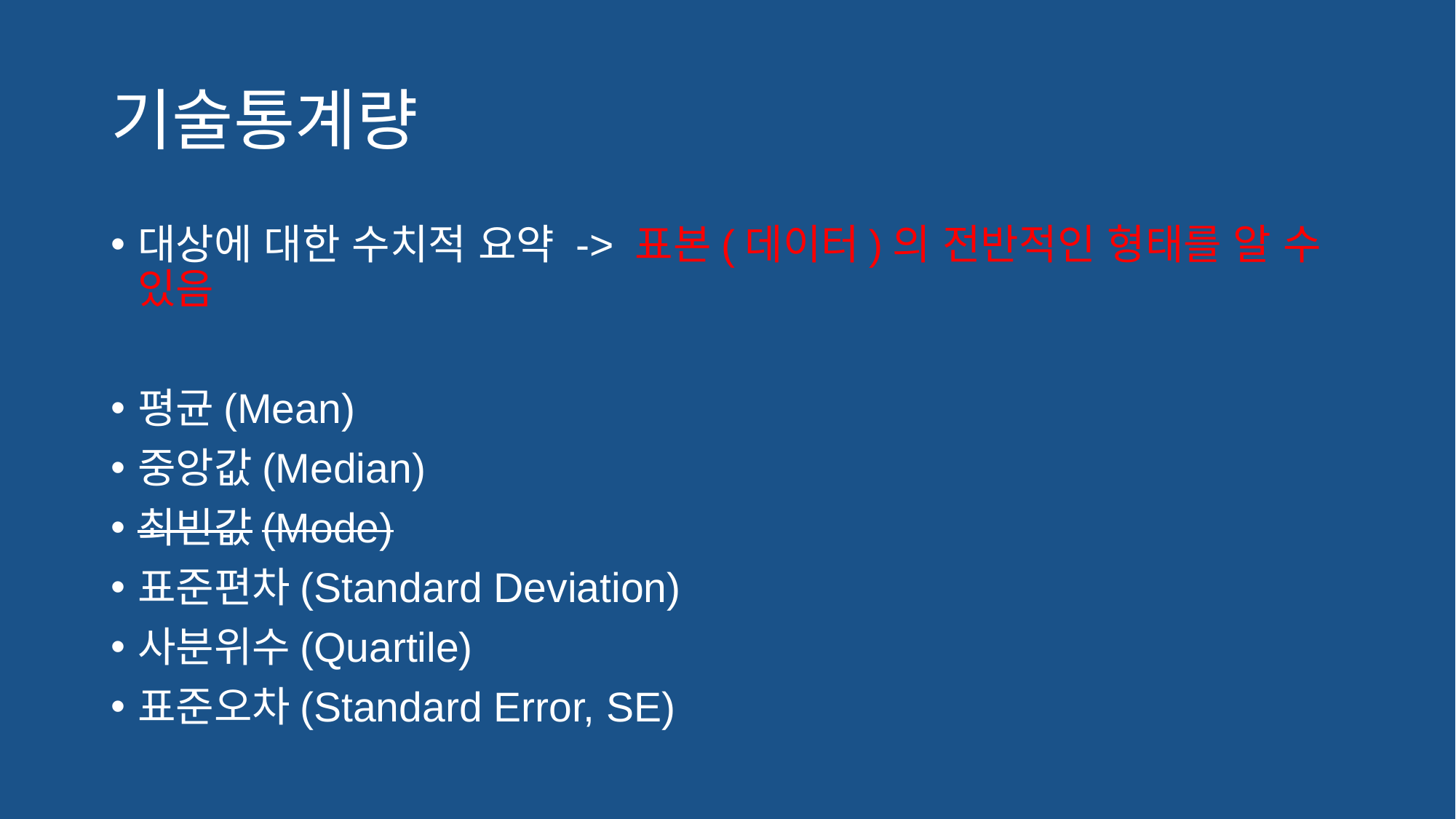

# 기술통계량
대상에 대한 수치적 요약 -> 표본(데이터)의 전반적인 형태를 알 수 있음

평균(Mean)
중앙값(Median)
최빈값(Mode)
표준편차(Standard Deviation)
사분위수(Quartile)
표준오차(Standard Error, SE)